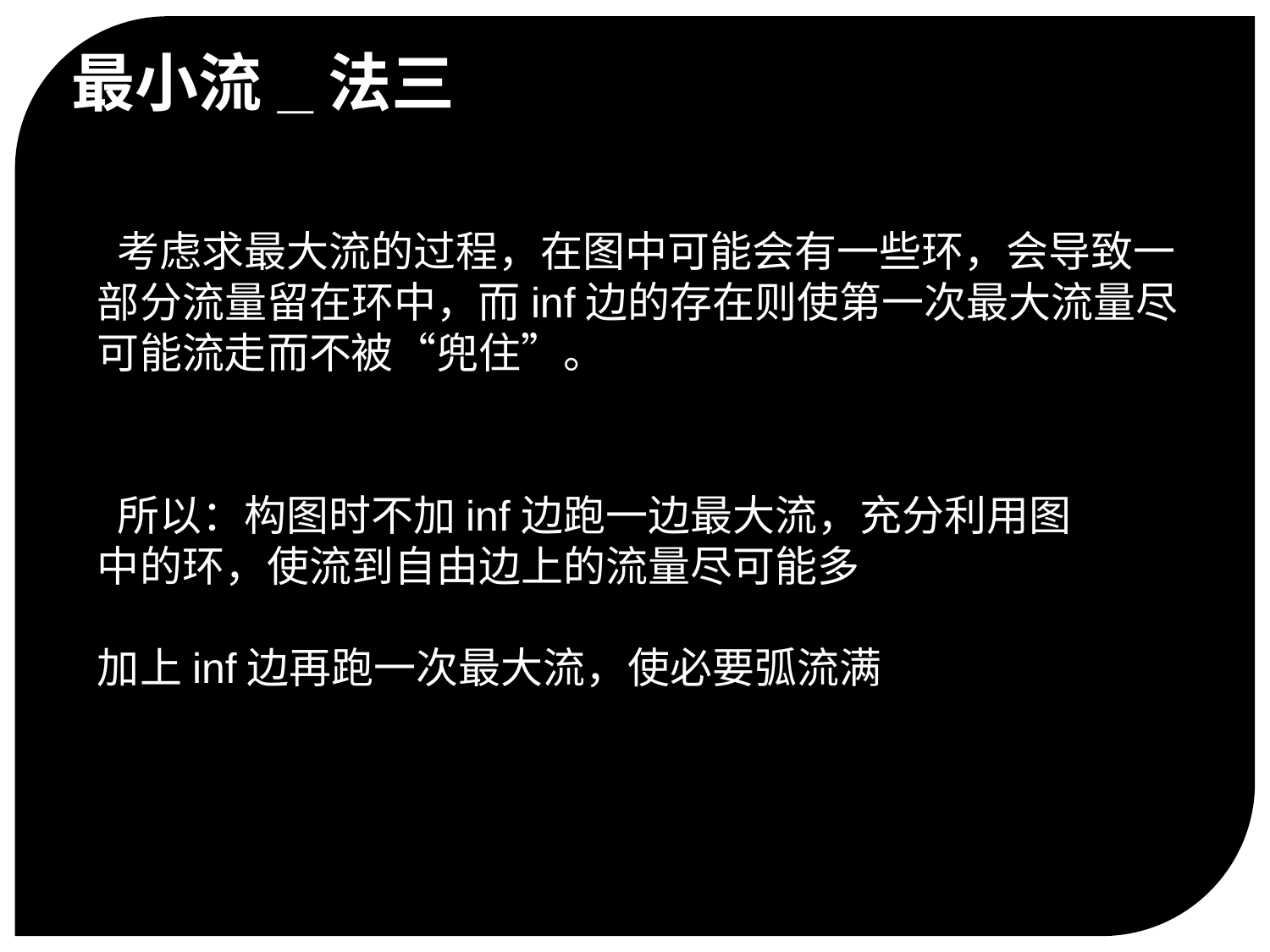

最小流_法三
 考虑求最大流的过程，在图中可能会有一些环，会导致一
部分流量留在环中，而inf边的存在则使第一次最大流量尽
可能流走而不被“兜住”。
 所以：构图时不加inf边跑一边最大流，充分利用图中的环，使流到自由边上的流量尽可能多

加上inf边再跑一次最大流，使必要弧流满